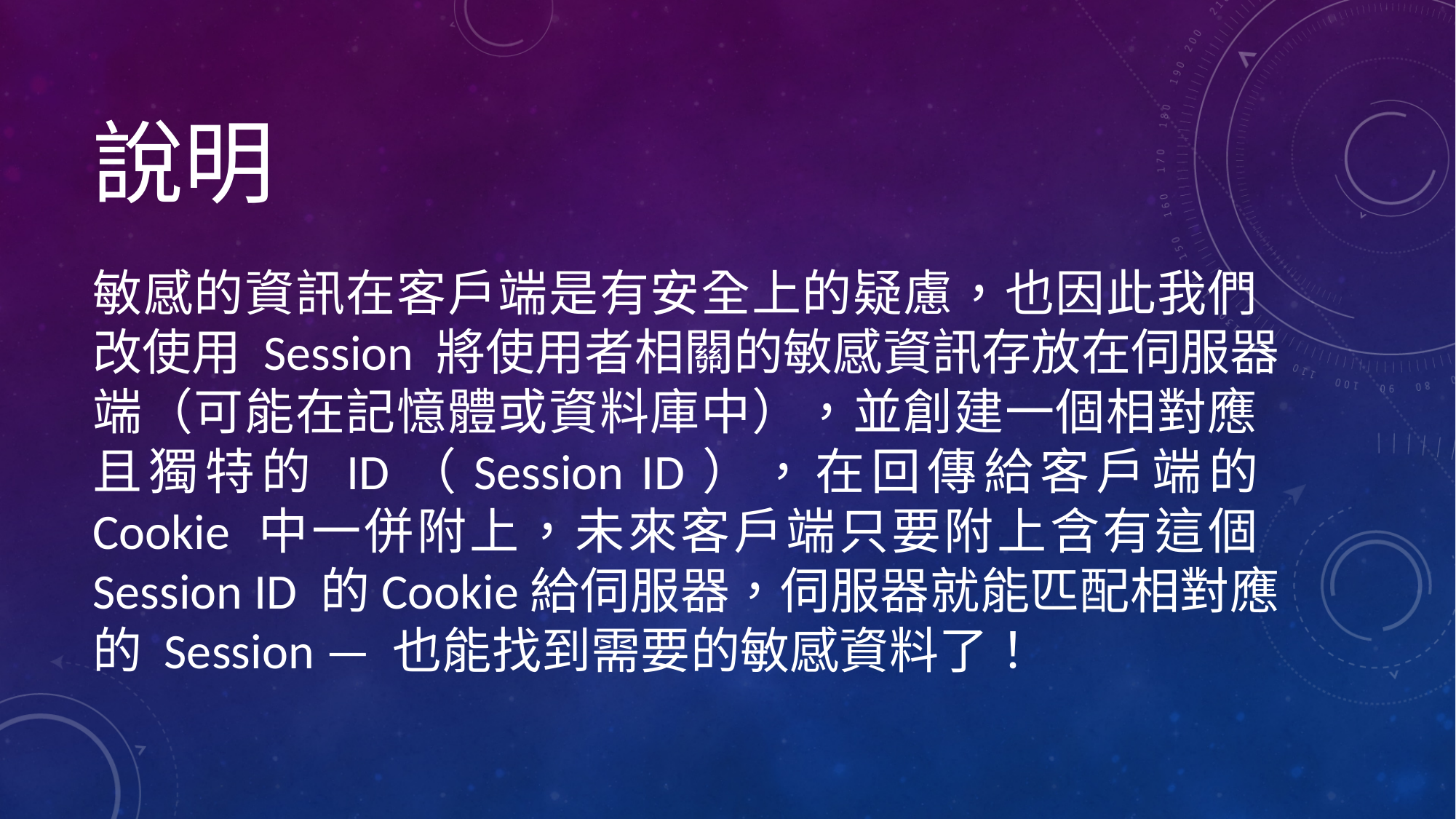

# 說明
敏感的資訊在客戶端是有安全上的疑慮，也因此我們改使用 Session 將使用者相關的敏感資訊存放在伺服器端（可能在記憶體或資料庫中），並創建一個相對應且獨特的 ID（Session ID），在回傳給客戶端的 Cookie 中一併附上，未來客戶端只要附上含有這個 Session ID 的Cookie給伺服器，伺服器就能匹配相對應的 Session — 也能找到需要的敏感資料了！